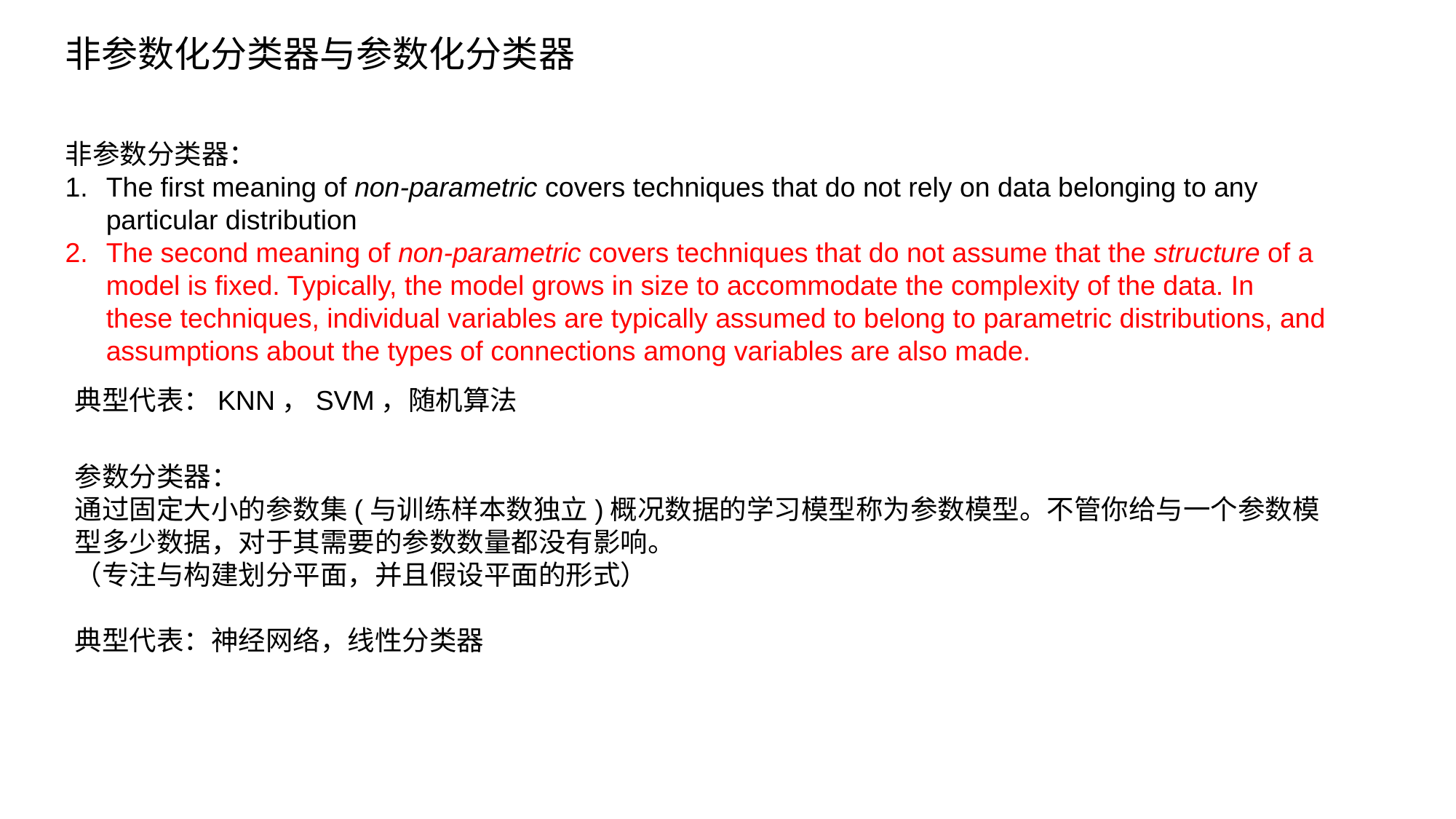

# 非参数化分类器与参数化分类器
非参数分类器：
The first meaning of non-parametric covers techniques that do not rely on data belonging to any particular distribution
The second meaning of non-parametric covers techniques that do not assume that the structure of a model is fixed. Typically, the model grows in size to accommodate the complexity of the data. In these techniques, individual variables are typically assumed to belong to parametric distributions, and assumptions about the types of connections among variables are also made.
典型代表：KNN，SVM，随机算法
参数分类器：
通过固定大小的参数集(与训练样本数独立)概况数据的学习模型称为参数模型。不管你给与一个参数模型多少数据，对于其需要的参数数量都没有影响。
（专注与构建划分平面，并且假设平面的形式）

典型代表：神经网络，线性分类器